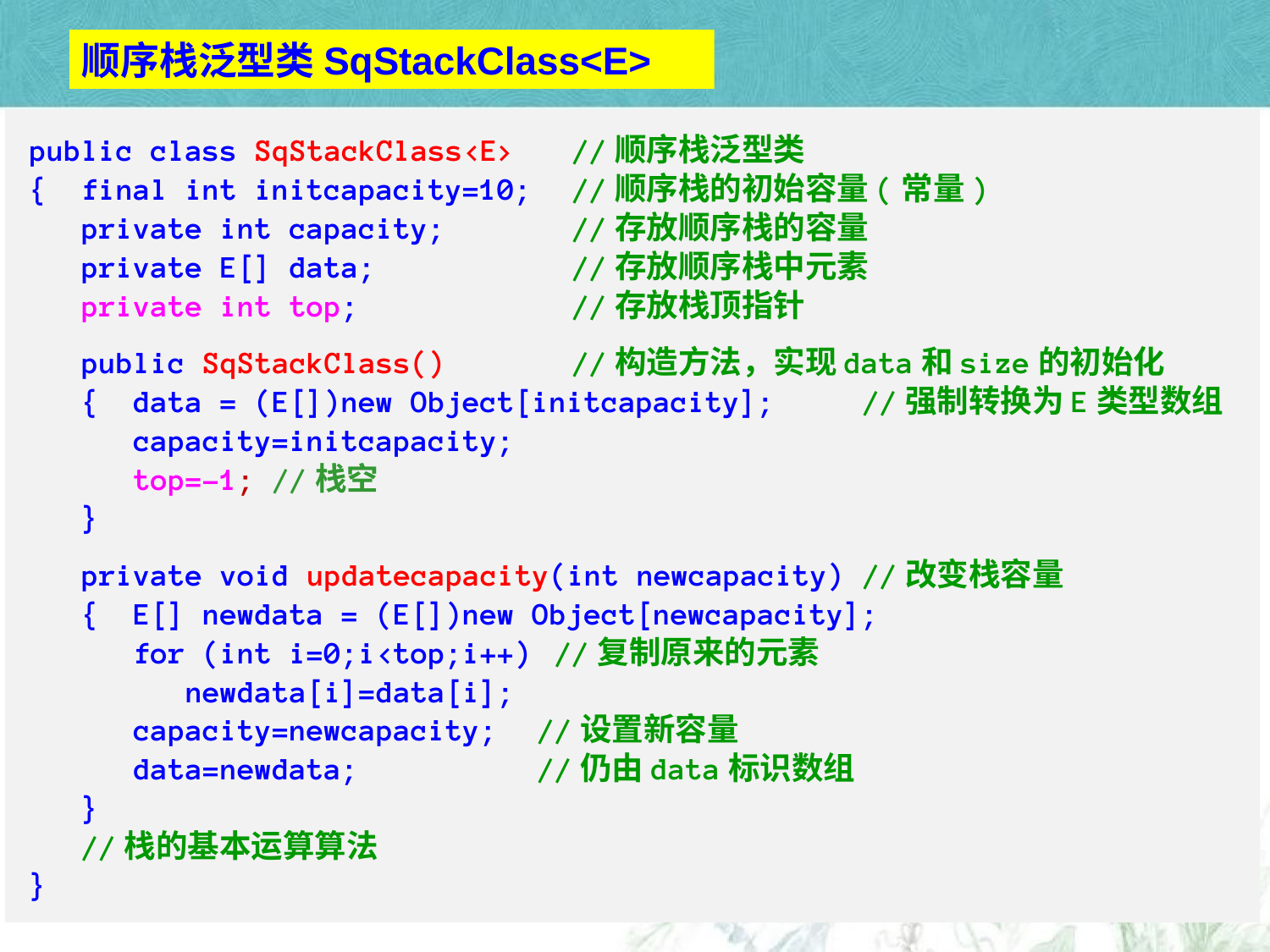

顺序栈泛型类SqStackClass<E>
public class SqStackClass<E>	  //顺序栈泛型类
{  final int initcapacity=10;	  //顺序栈的初始容量(常量)
   private int capacity;    	  //存放顺序栈的容量
   private E[] data;		  //存放顺序栈中元素
   private int top;    	  //存放栈顶指针
   public SqStackClass()	  //构造方法，实现data和size的初始化
   {  data = (E[])new Object[initcapacity];     //强制转换为E类型数组
      capacity=initcapacity;
      top=-1; //栈空
   }
   private void updatecapacity(int newcapacity) //改变栈容量
   {  E[] newdata = (E[])new Object[newcapacity];
      for (int i=0;i<top;i++)	 //复制原来的元素
         newdata[i]=data[i];
      capacity=newcapacity;	//设置新容量
      data=newdata;		//仍由data标识数组
   }
   //栈的基本运算算法
}